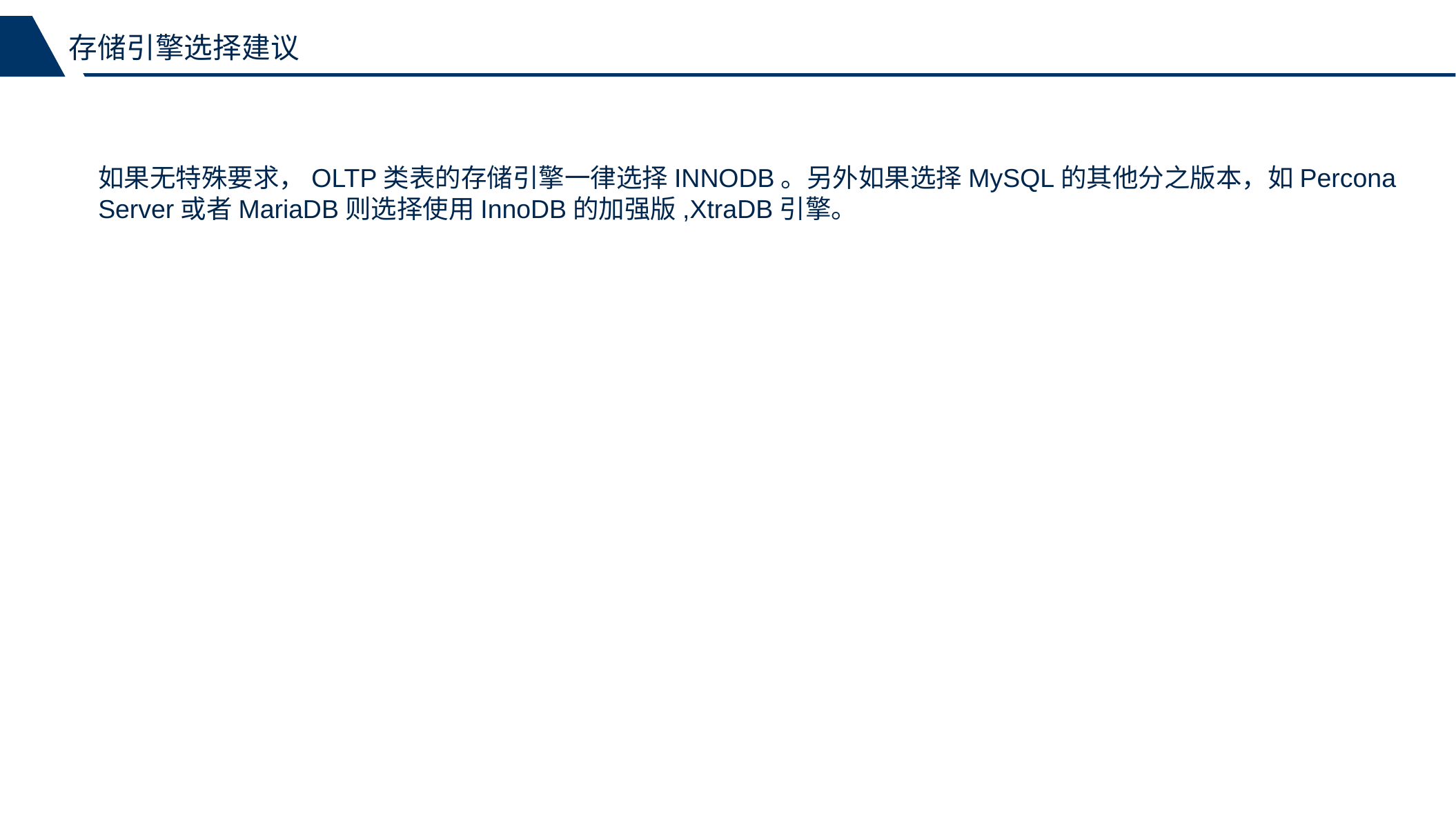

存储引擎选择建议

如果无特殊要求，OLTP类表的存储引擎一律选择INNODB。另外如果选择MySQL的其他分之版本，如Percona
Server或者MariaDB则选择使用InnoDB的加强版,XtraDB引擎。